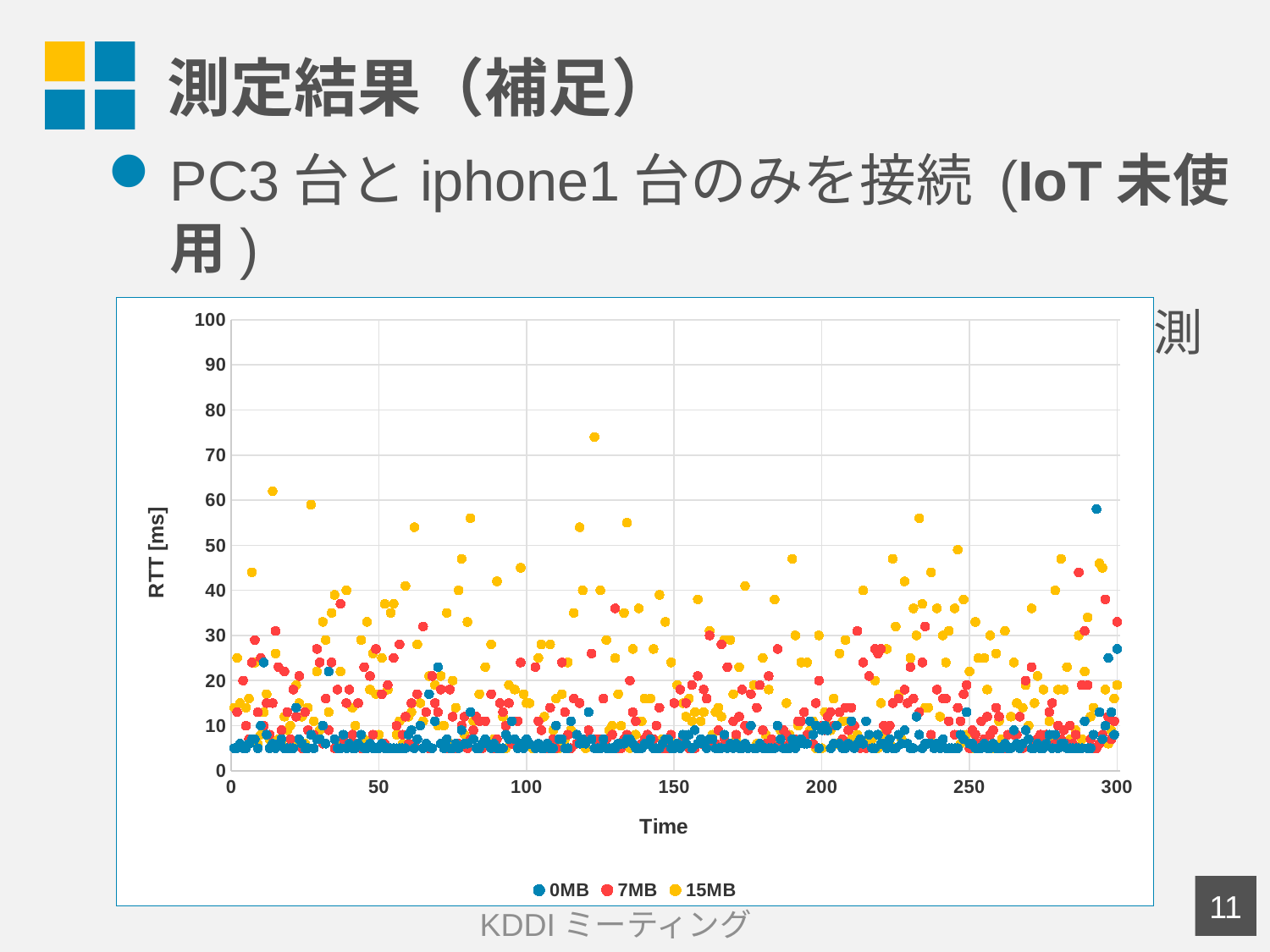

# 測定結果（補足）
PC3台とiphone1台のみを接続 (IoT未使用)
パケットロスなしで、最大15MBの負荷で測定可能

### Chart

| Category | 0MB | 7MB | 15MB |
|---|---|---|---|
11
KDDIミーティング